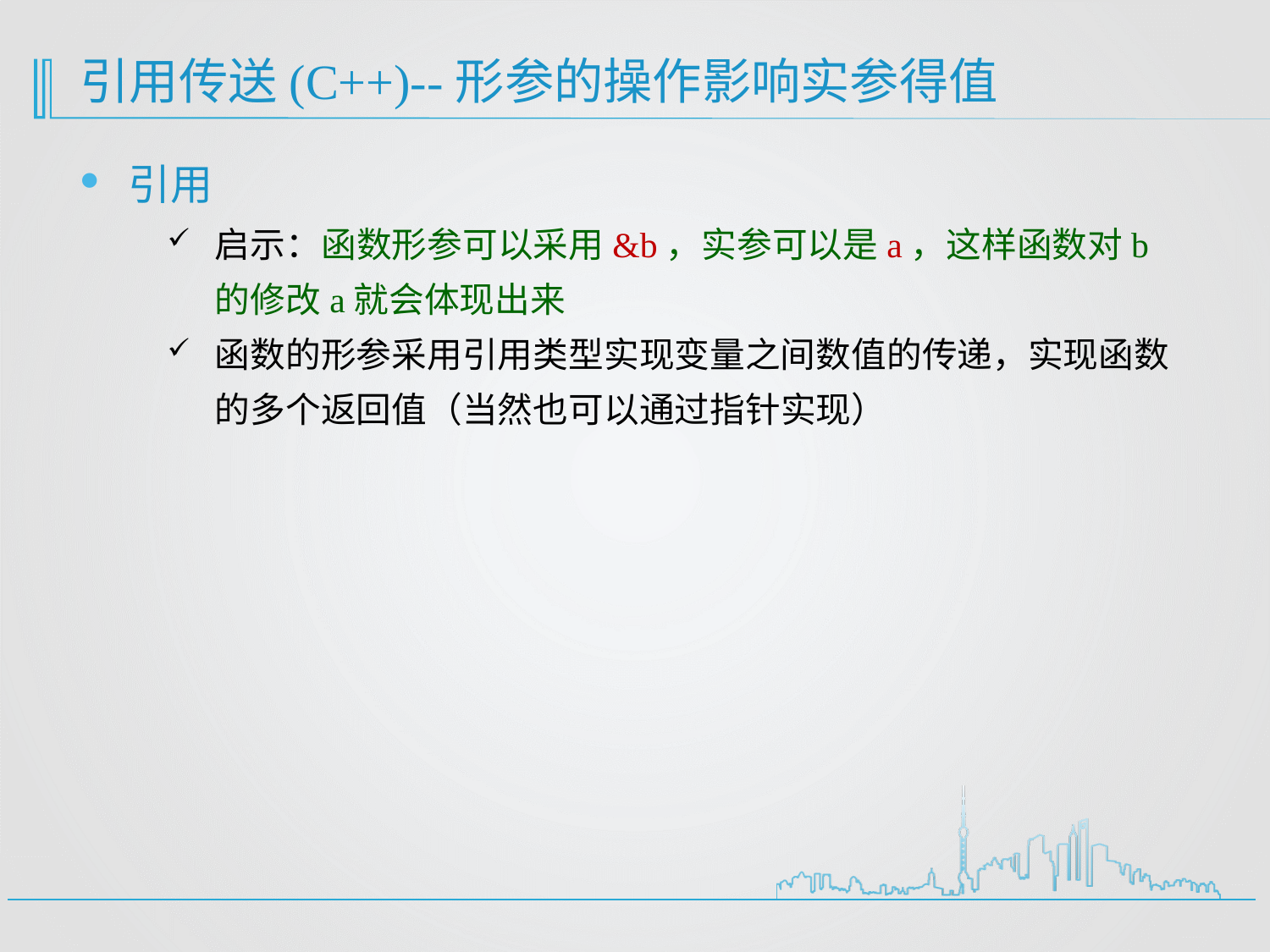

# 引用传送(C++)--形参的操作影响实参得值
引用
启示：函数形参可以采用&b，实参可以是a，这样函数对b的修改a就会体现出来
函数的形参采用引用类型实现变量之间数值的传递，实现函数的多个返回值（当然也可以通过指针实现）